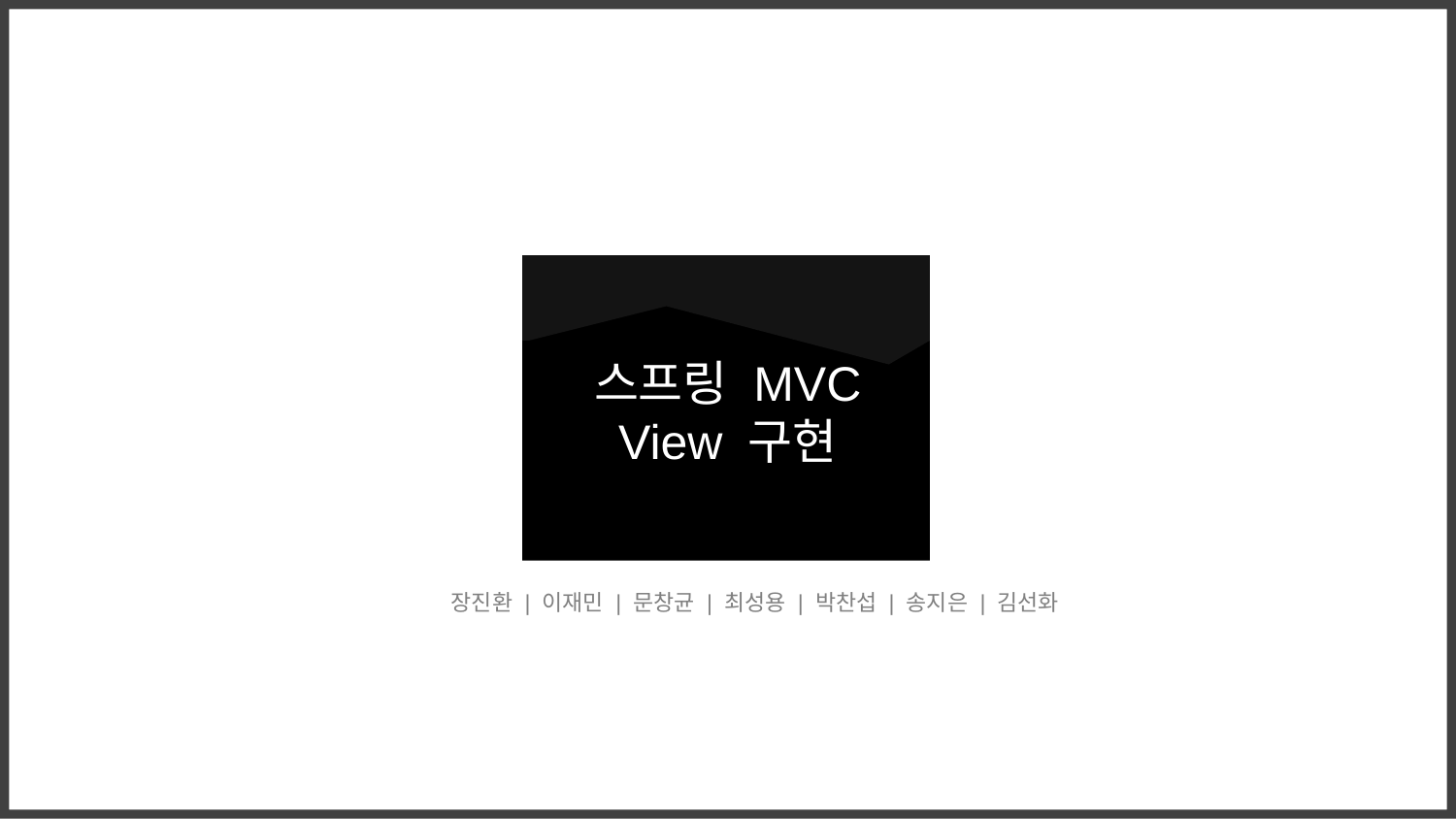

스프링 MVC
View 구현
장진환 | 이재민 | 문창균 | 최성용 | 박찬섭 | 송지은 | 김선화